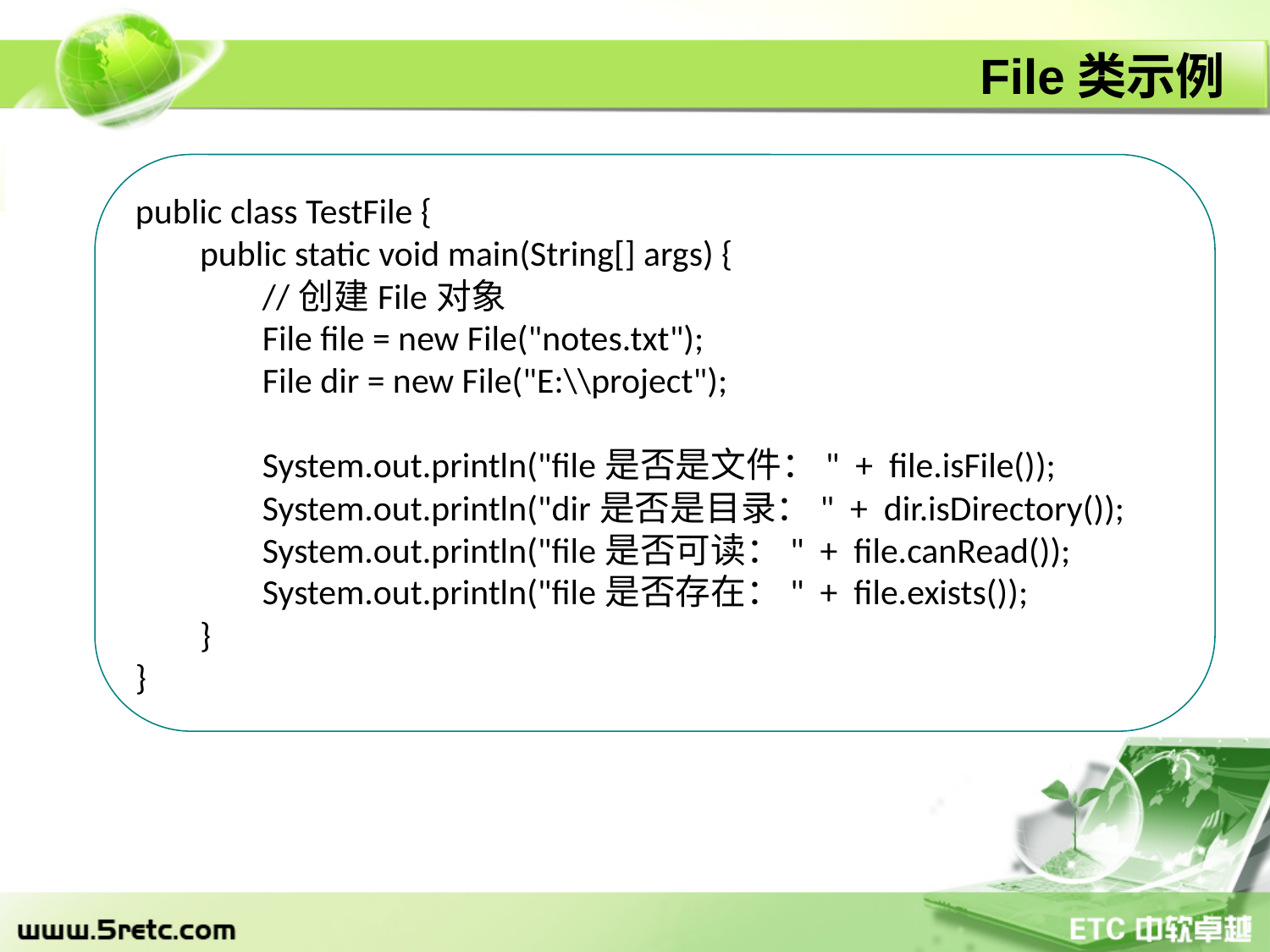

# File类示例
public class TestFile {
        public static void main(String[] args) {
	//创建File对象
	File file = new File("notes.txt");
	File dir = new File("E:\\project");

	System.out.println("file是否是文件："  +  file.isFile());
	System.out.println("dir是否是目录："  +  dir.isDirectory());
	System.out.println("file是否可读："  +  file.canRead());
	System.out.println("file是否存在："  +  file.exists());
        }
}